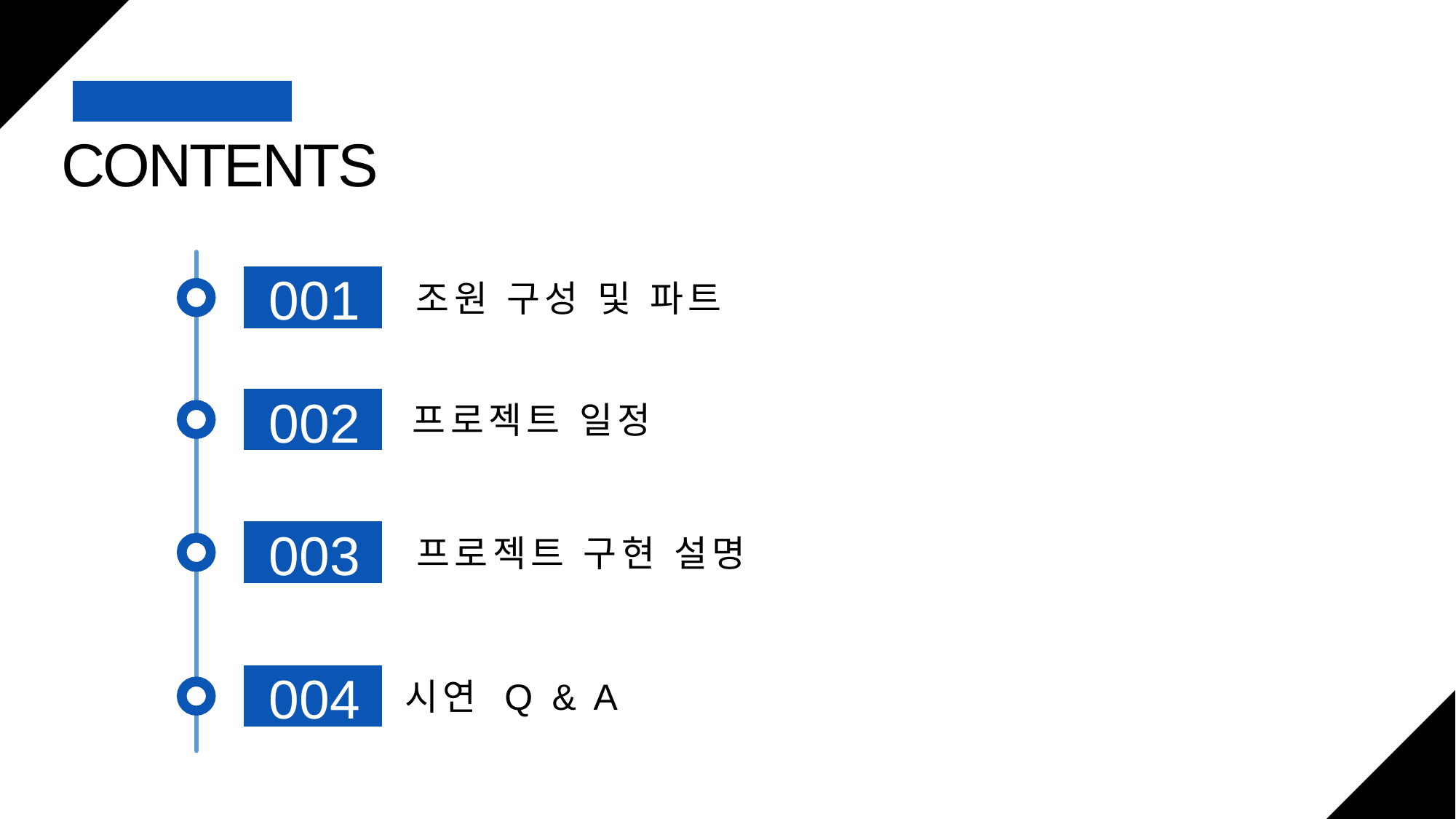

CONTENTS
001

조원 구성 및 파트

002

프로젝트 일정

003

프로젝트 구현 설명

004

시연 Q & A